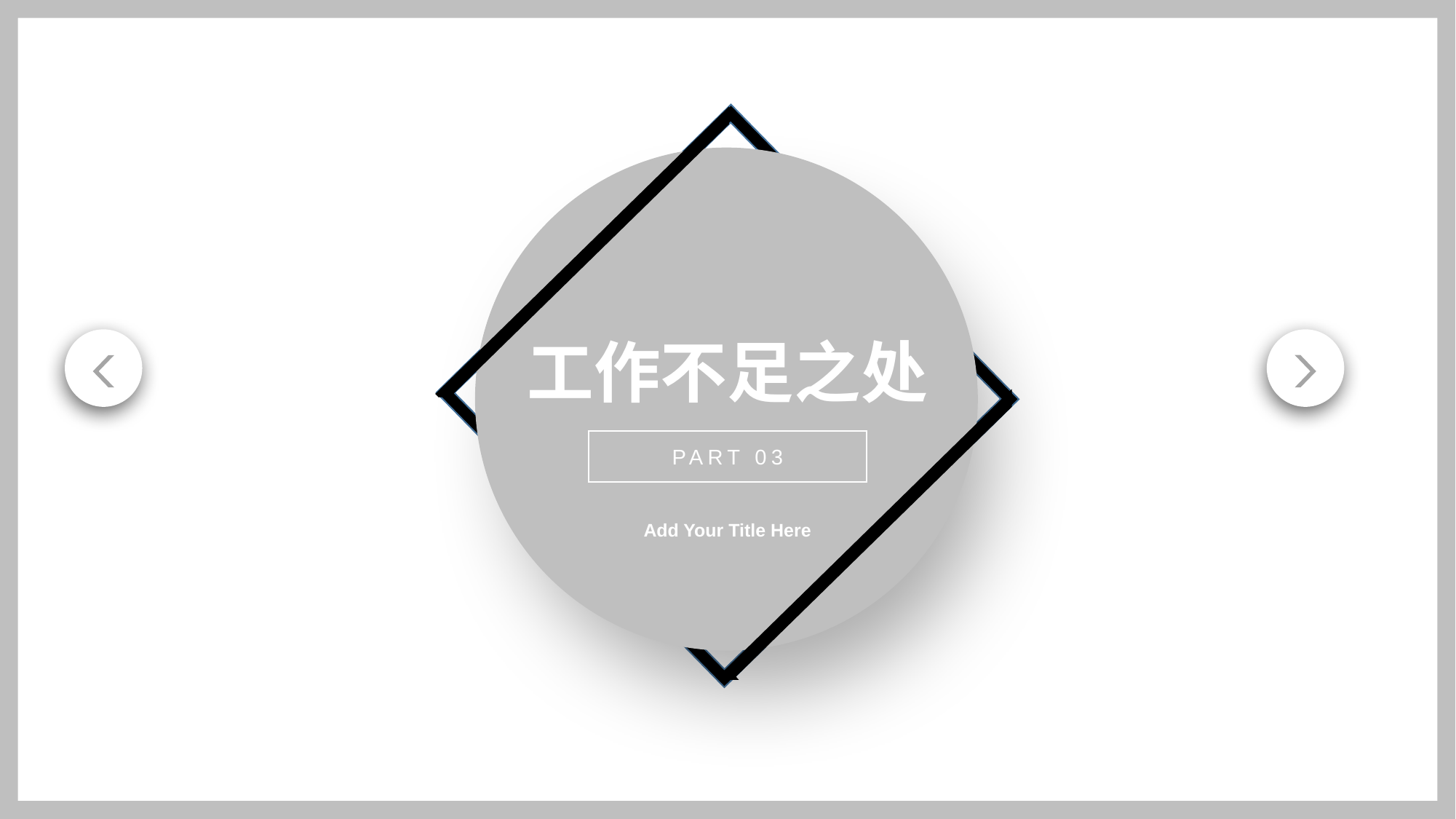

工作不足之处

PART 03

Add Your Title Here